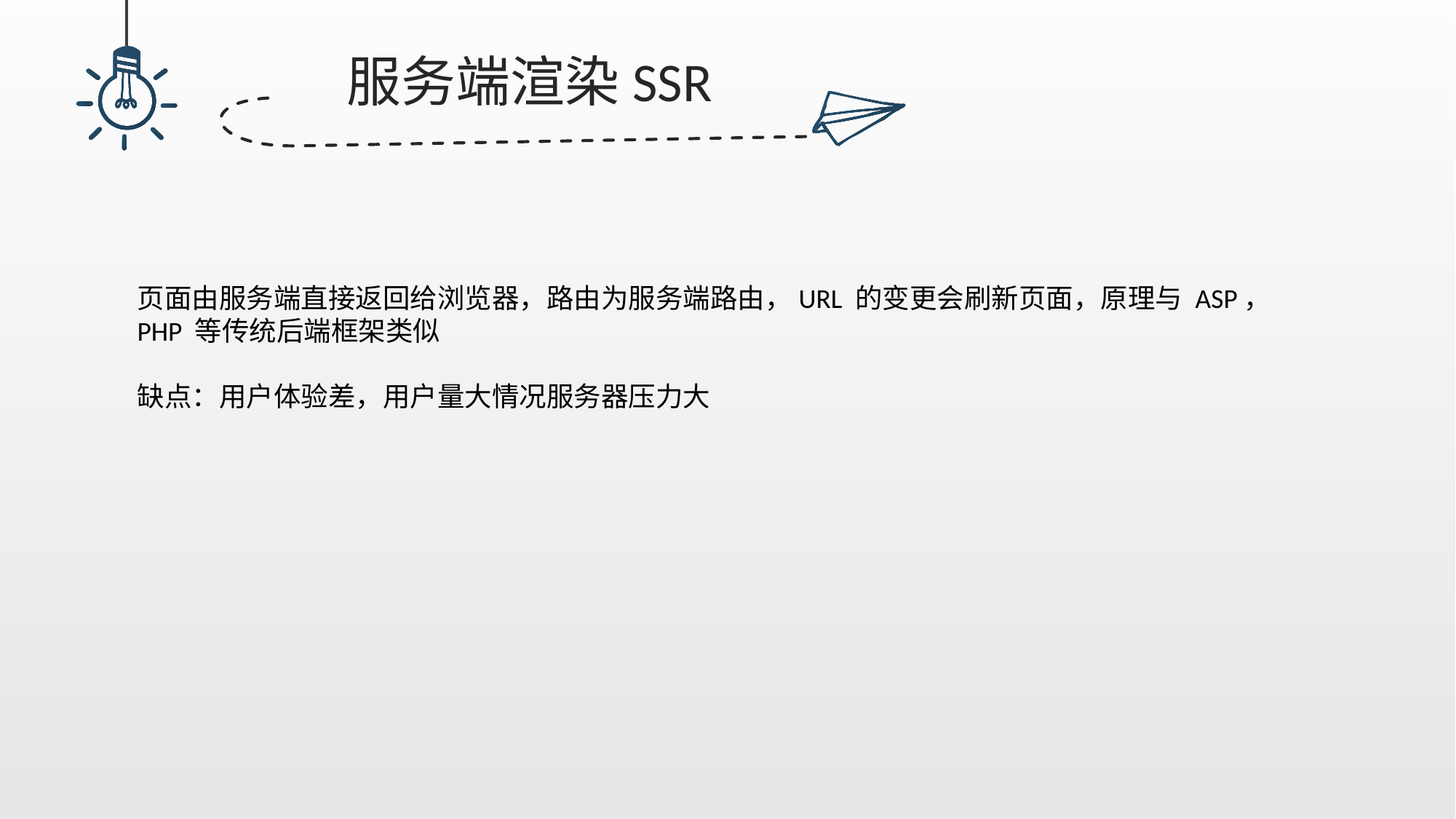

服务端渲染SSR

页面由服务端直接返回给浏览器，路由为服务端路由，URL 的变更会刷新页面，原理与 ASP，PHP 等传统后端框架类似

缺点：用户体验差，用户量大情况服务器压力大